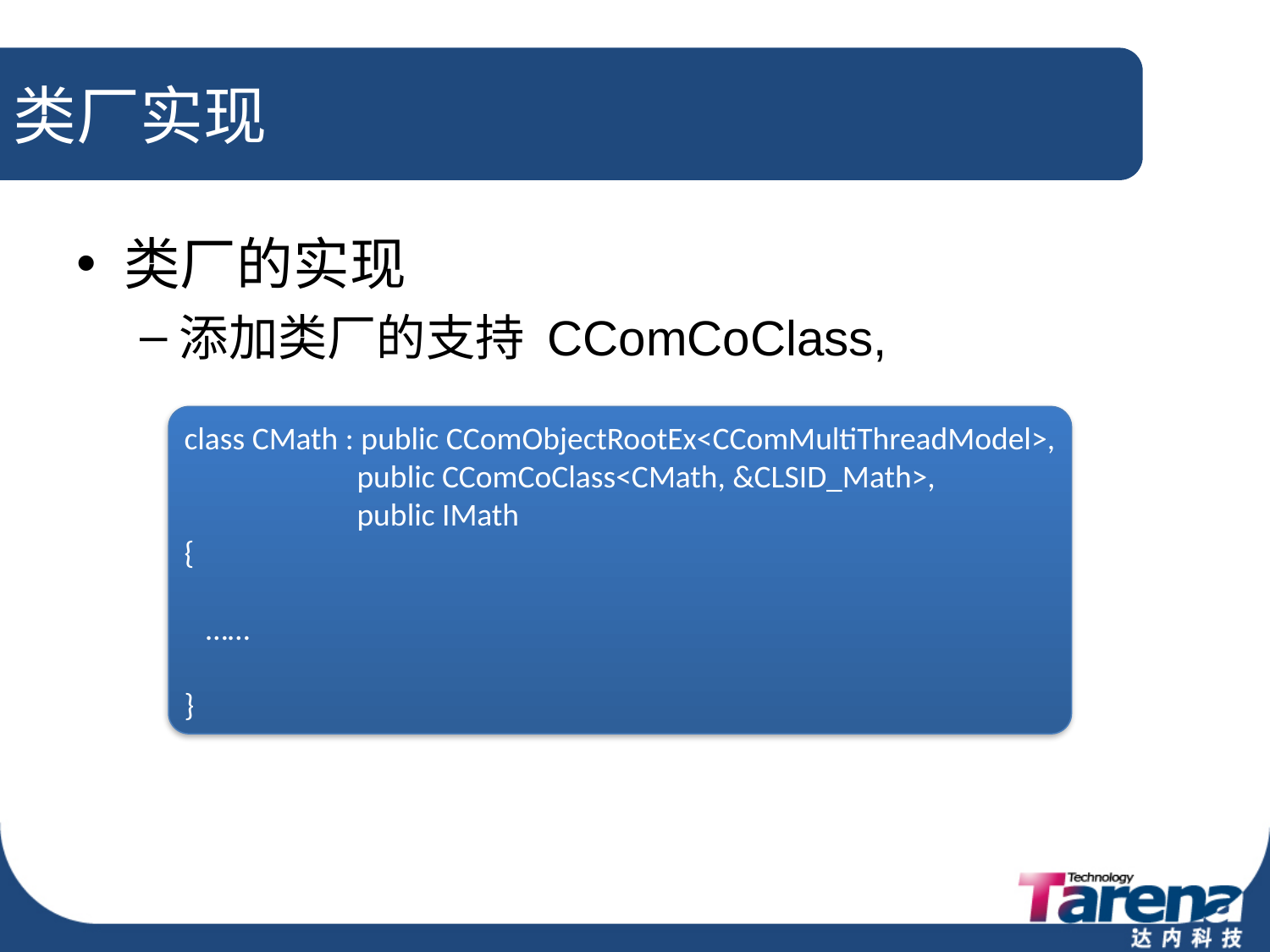

# 类厂实现
类厂的实现
添加类厂的支持 CComCoClass,
class CMath : public CComObjectRootEx<CComMultiThreadModel>,
                        public CComCoClass<CMath, &CLSID_Math>,
                        public IMath
{

   ……

}